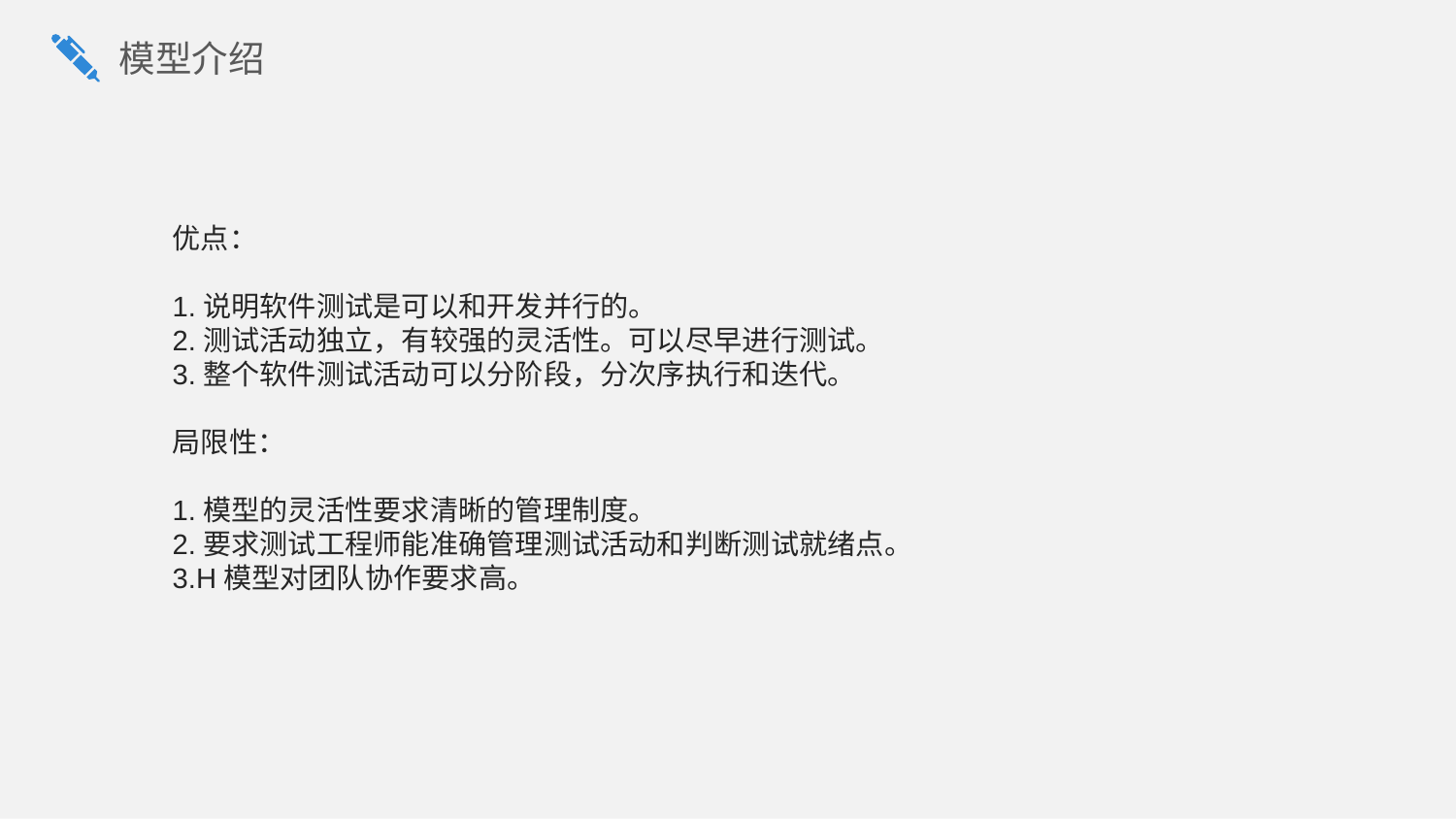

模型介绍
优点：

1.说明软件测试是可以和开发并行的。
2.测试活动独立，有较强的灵活性。可以尽早进行测试。
3.整个软件测试活动可以分阶段，分次序执行和迭代。

局限性：

1.模型的灵活性要求清晰的管理制度。
2.要求测试工程师能准确管理测试活动和判断测试就绪点。
3.H模型对团队协作要求高。